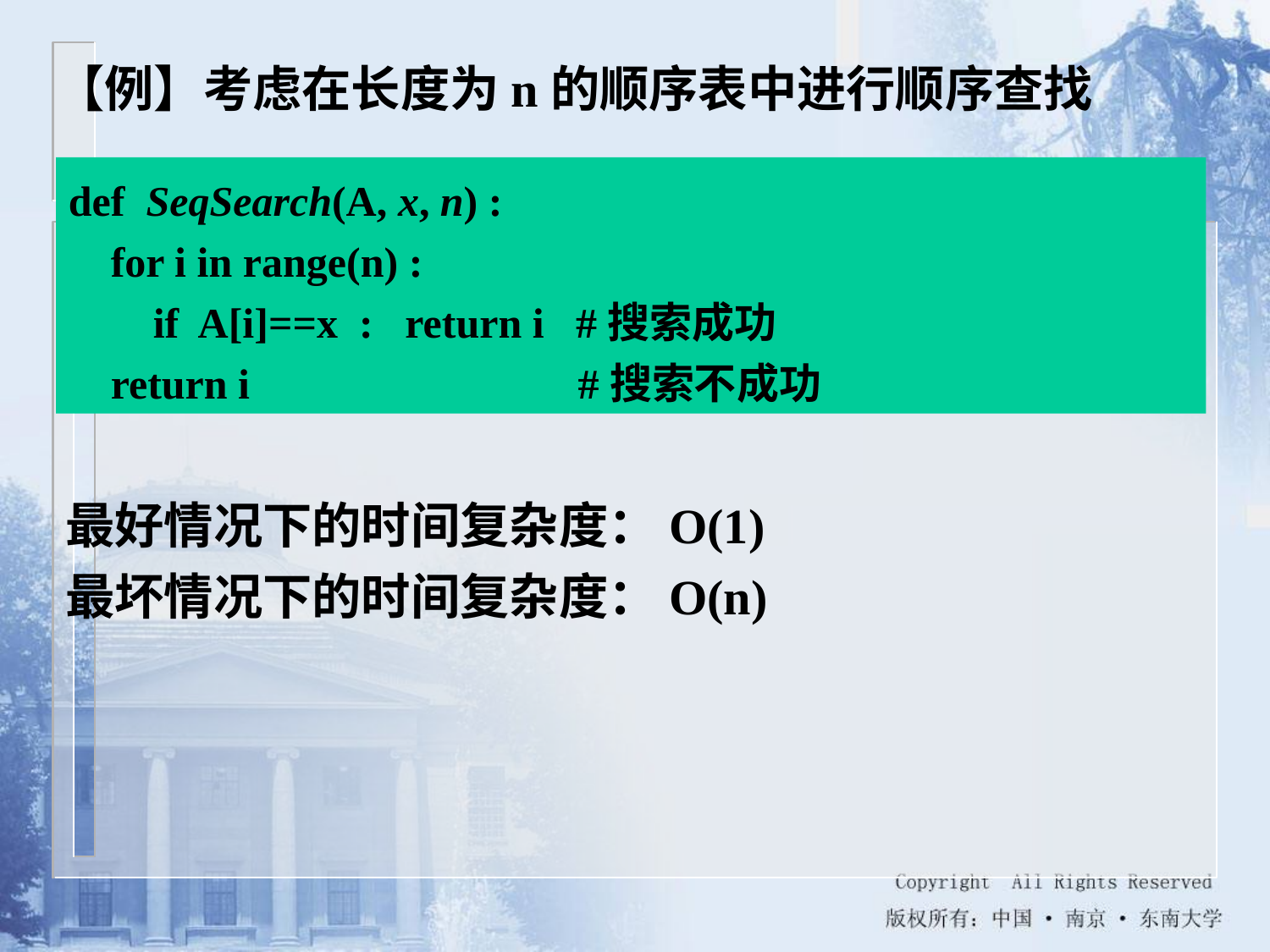

【例】考虑在长度为n的顺序表中进行顺序查找
def  SeqSearch(A, x, n) :
    for i in range(n) :
        if  A[i]==x  :   return i   #搜索成功
    return i                               #搜索不成功
最好情况下的时间复杂度：O(1)
最坏情况下的时间复杂度：O(n)